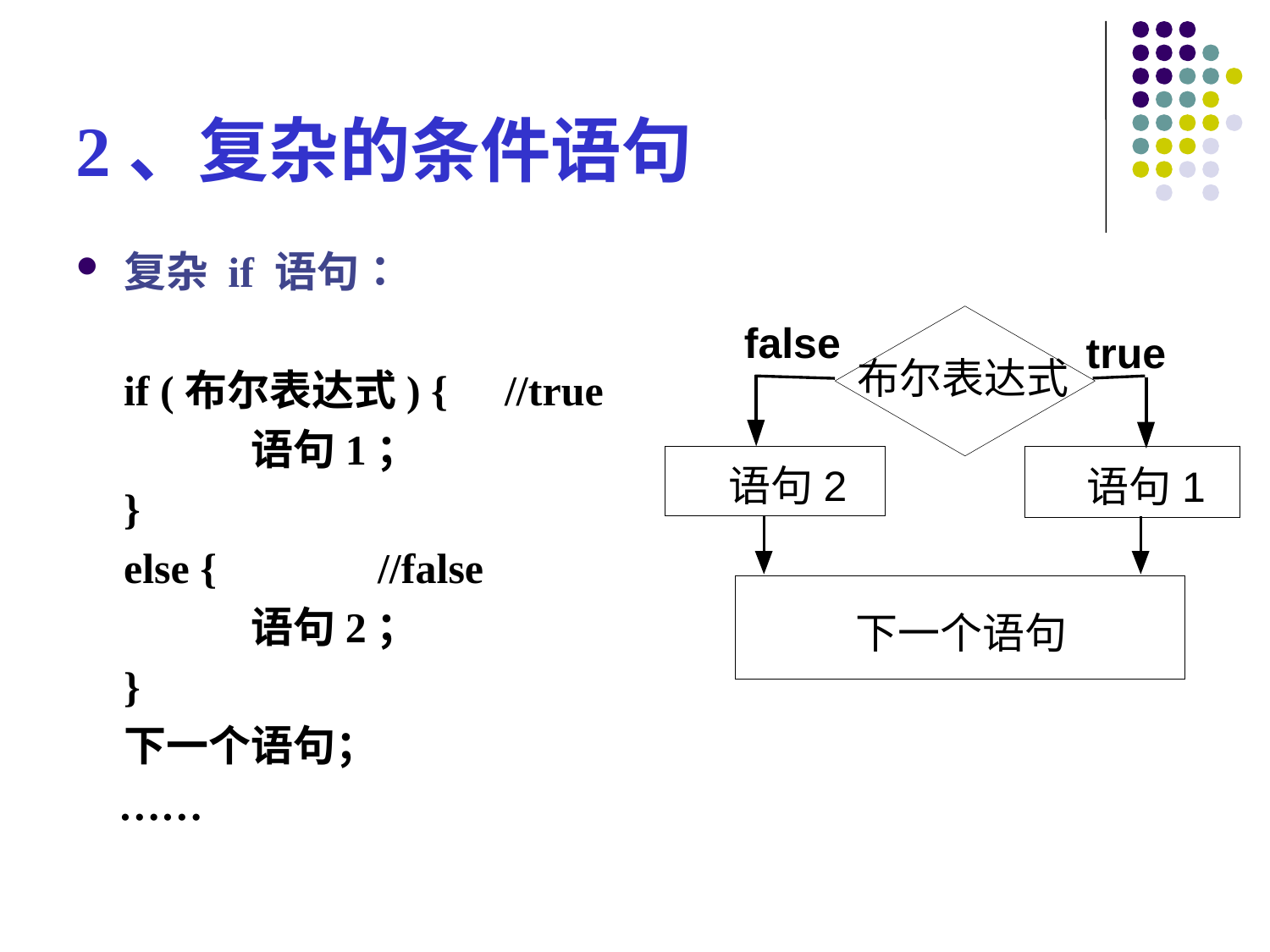

# 2、复杂的条件语句
复杂 if 语句：

	if (布尔表达式) {	//true
		语句1；
	}
	else {		//false
		语句2；
	}
 	下一个语句；
    ……

false
true
布尔表达式

语句2

语句1

下一个语句
8